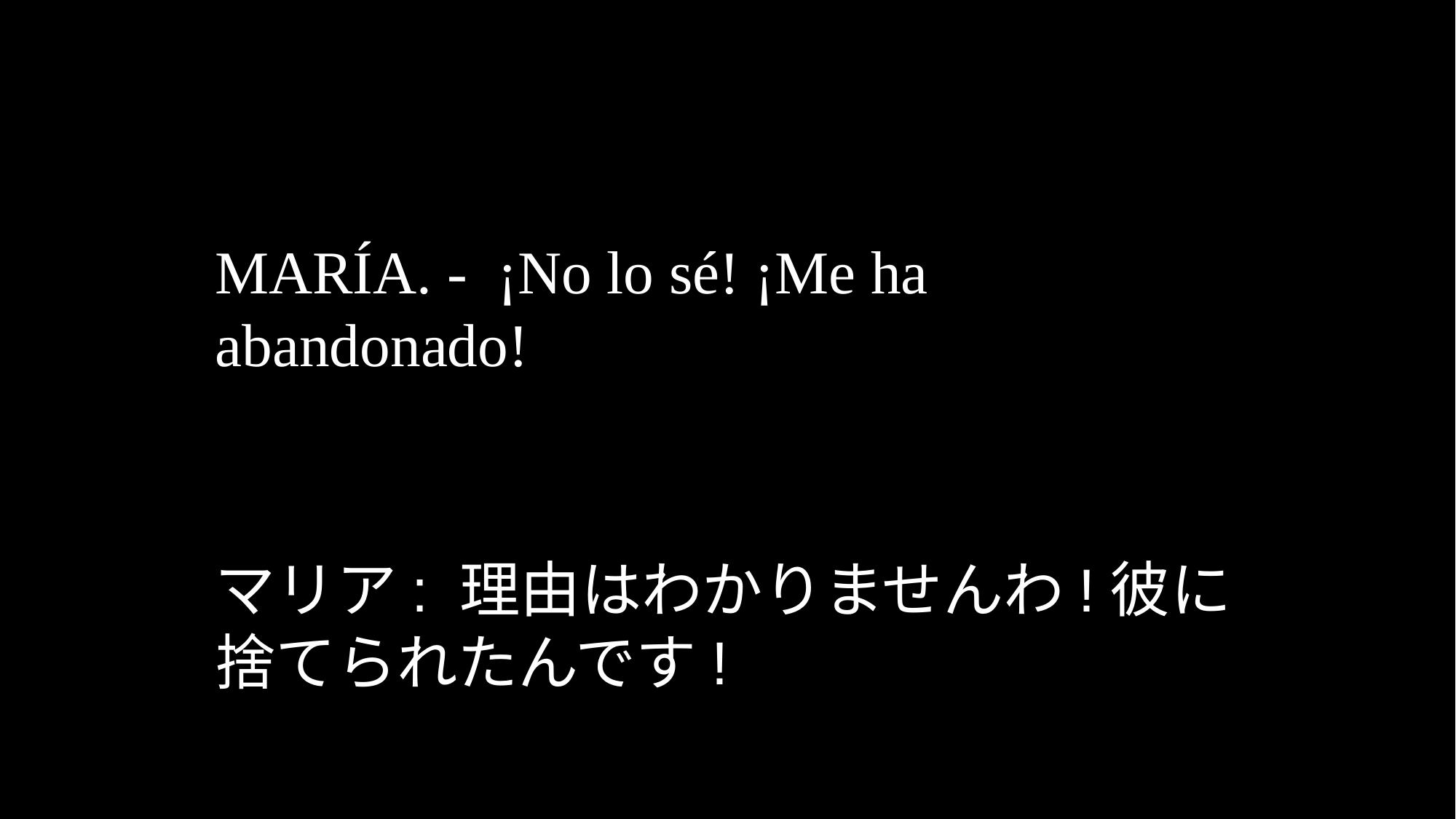

MARÍA. -  ¡No lo sé! ¡Me ha abandonado!

マリア: 理由はわかりませんわ!彼に捨てられたんです!